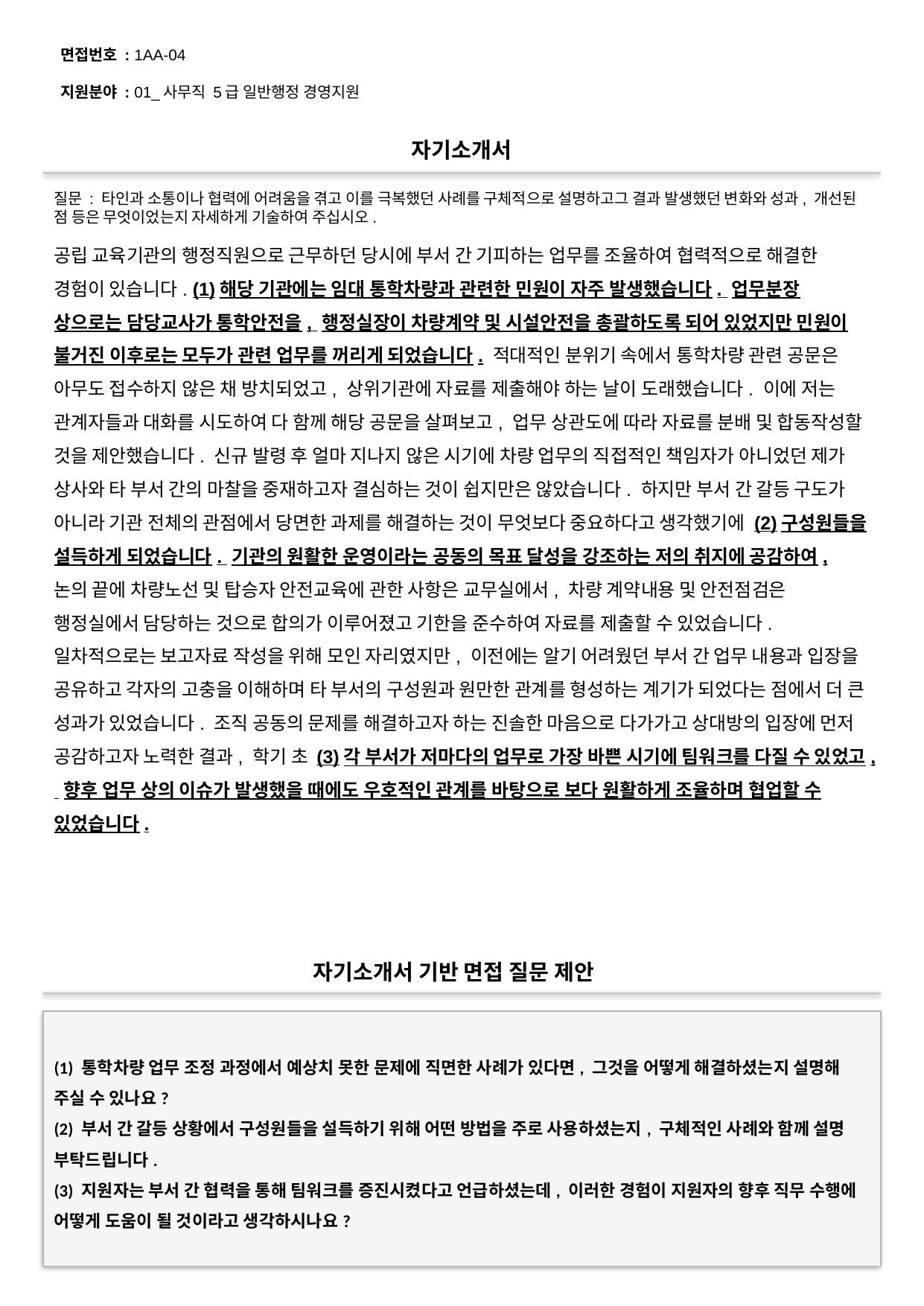

면접번호 : 1AA-04

지원분야 : 01_사무직 5급 일반행정 경영지원
#

자기소개서

질문 : 타인과 소통이나 협력에 어려움을 겪고 이를 극복했던 사례를 구체적으로 설명하고그 결과 발생했던 변화와 성과, 개선된 점 등은 무엇이었는지 자세하게 기술하여 주십시오.

공립 교육기관의 행정직원으로 근무하던 당시에 부서 간 기피하는 업무를 조율하여 협력적으로 해결한 경험이 있습니다. (1)해당 기관에는 임대 통학차량과 관련한 민원이 자주 발생했습니다. 업무분장 상으로는 담당교사가 통학안전을, 행정실장이 차량계약 및 시설안전을 총괄하도록 되어 있었지만 민원이 불거진 이후로는 모두가 관련 업무를 꺼리게 되었습니다. 적대적인 분위기 속에서 통학차량 관련 공문은 아무도 접수하지 않은 채 방치되었고, 상위기관에 자료를 제출해야 하는 날이 도래했습니다. 이에 저는 관계자들과 대화를 시도하여 다 함께 해당 공문을 살펴보고, 업무 상관도에 따라 자료를 분배 및 합동작성할 것을 제안했습니다. 신규 발령 후 얼마 지나지 않은 시기에 차량 업무의 직접적인 책임자가 아니었던 제가 상사와 타 부서 간의 마찰을 중재하고자 결심하는 것이 쉽지만은 않았습니다. 하지만 부서 간 갈등 구도가 아니라 기관 전체의 관점에서 당면한 과제를 해결하는 것이 무엇보다 중요하다고 생각했기에 (2)구성원들을 설득하게 되었습니다. 기관의 원활한 운영이라는 공동의 목표 달성을 강조하는 저의 취지에 공감하여, 논의 끝에 차량노선 및 탑승자 안전교육에 관한 사항은 교무실에서, 차량 계약내용 및 안전점검은 행정실에서 담당하는 것으로 합의가 이루어졌고 기한을 준수하여 자료를 제출할 수 있었습니다. 일차적으로는 보고자료 작성을 위해 모인 자리였지만, 이전에는 알기 어려웠던 부서 간 업무 내용과 입장을 공유하고 각자의 고충을 이해하며 타 부서의 구성원과 원만한 관계를 형성하는 계기가 되었다는 점에서 더 큰 성과가 있었습니다. 조직 공동의 문제를 해결하고자 하는 진솔한 마음으로 다가가고 상대방의 입장에 먼저 공감하고자 노력한 결과, 학기 초 (3)각 부서가 저마다의 업무로 가장 바쁜 시기에 팀워크를 다질 수 있었고, 향후 업무 상의 이슈가 발생했을 때에도 우호적인 관계를 바탕으로 보다 원활하게 조율하며 협업할 수 있었습니다.

자기소개서 기반 면접 질문 제안

(1) 통학차량 업무 조정 과정에서 예상치 못한 문제에 직면한 사례가 있다면, 그것을 어떻게 해결하셨는지 설명해 주실 수 있나요?
(2) 부서 간 갈등 상황에서 구성원들을 설득하기 위해 어떤 방법을 주로 사용하셨는지, 구체적인 사례와 함께 설명 부탁드립니다.
(3) 지원자는 부서 간 협력을 통해 팀워크를 증진시켰다고 언급하셨는데, 이러한 경험이 지원자의 향후 직무 수행에 어떻게 도움이 될 것이라고 생각하시나요?